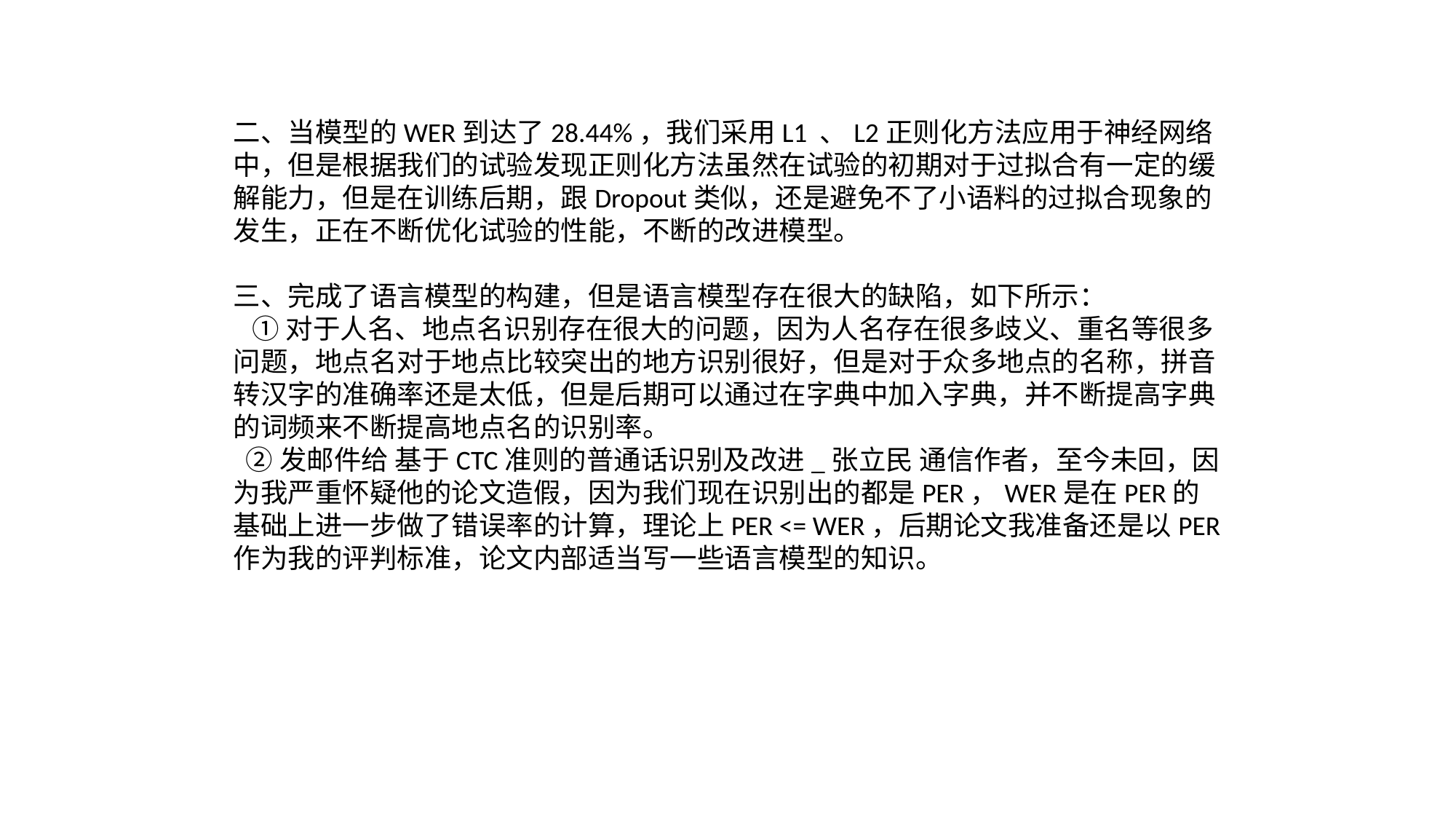

二、当模型的WER到达了28.44%，我们采用L1 、L2正则化方法应用于神经网络中，但是根据我们的试验发现正则化方法虽然在试验的初期对于过拟合有一定的缓解能力，但是在训练后期，跟Dropout类似，还是避免不了小语料的过拟合现象的发生，正在不断优化试验的性能，不断的改进模型。

三、完成了语言模型的构建，但是语言模型存在很大的缺陷，如下所示：
   ①对于人名、地点名识别存在很大的问题，因为人名存在很多歧义、重名等很多问题，地点名对于地点比较突出的地方识别很好，但是对于众多地点的名称，拼音转汉字的准确率还是太低，但是后期可以通过在字典中加入字典，并不断提高字典的词频来不断提高地点名的识别率。
  ②发邮件给 基于CTC准则的普通话识别及改进_张立民 通信作者，至今未回，因为我严重怀疑他的论文造假，因为我们现在识别出的都是PER，WER是在PER的基础上进一步做了错误率的计算，理论上PER <= WER，后期论文我准备还是以PER作为我的评判标准，论文内部适当写一些语言模型的知识。